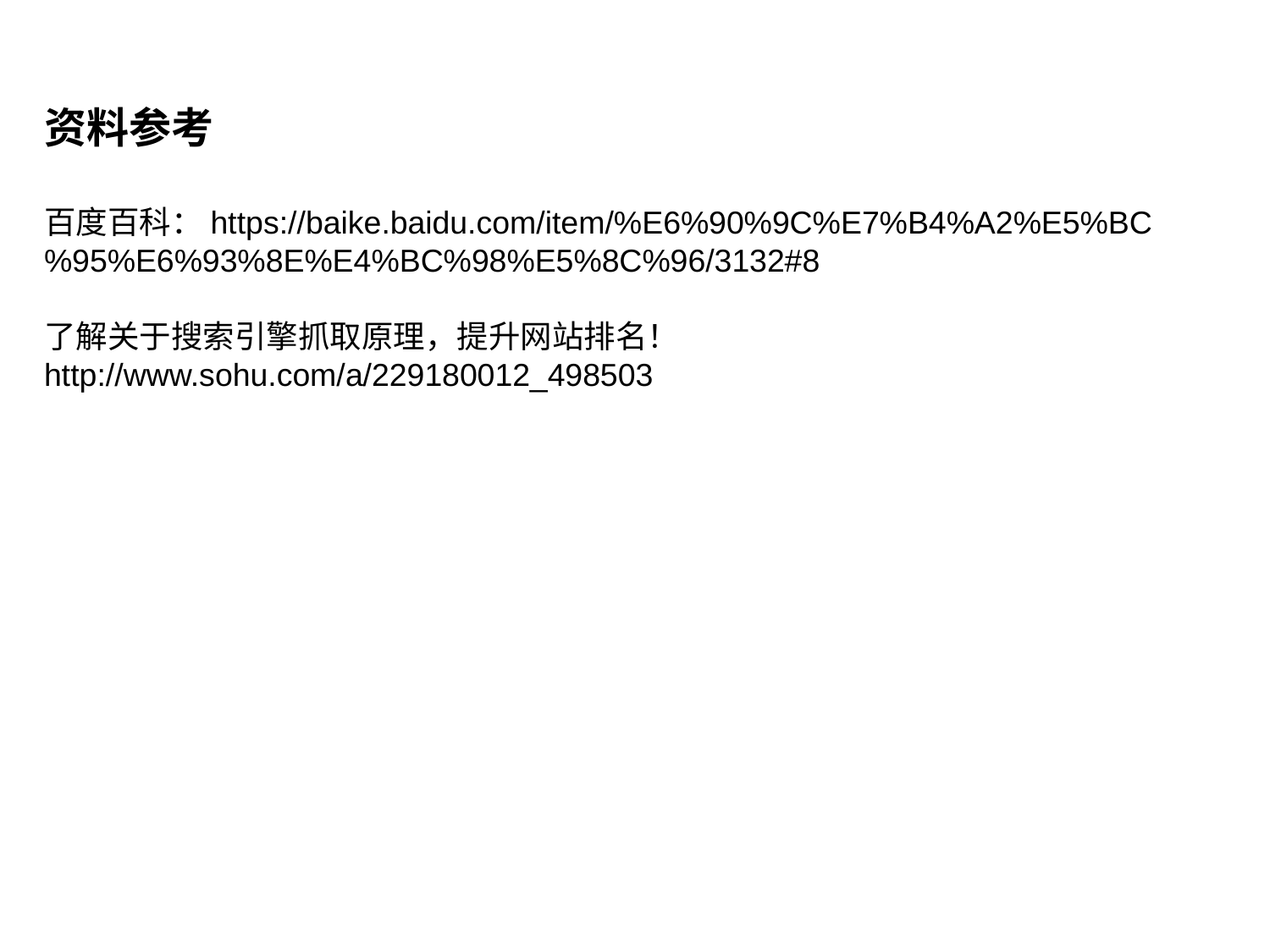

资料参考

百度百科：https://baike.baidu.com/item/%E6%90%9C%E7%B4%A2%E5%BC%95%E6%93%8E%E4%BC%98%E5%8C%96/3132#8

了解关于搜索引擎抓取原理，提升网站排名！
http://www.sohu.com/a/229180012_498503
点击添加文本
点击添加文本
点击添加文本
点击添加文本